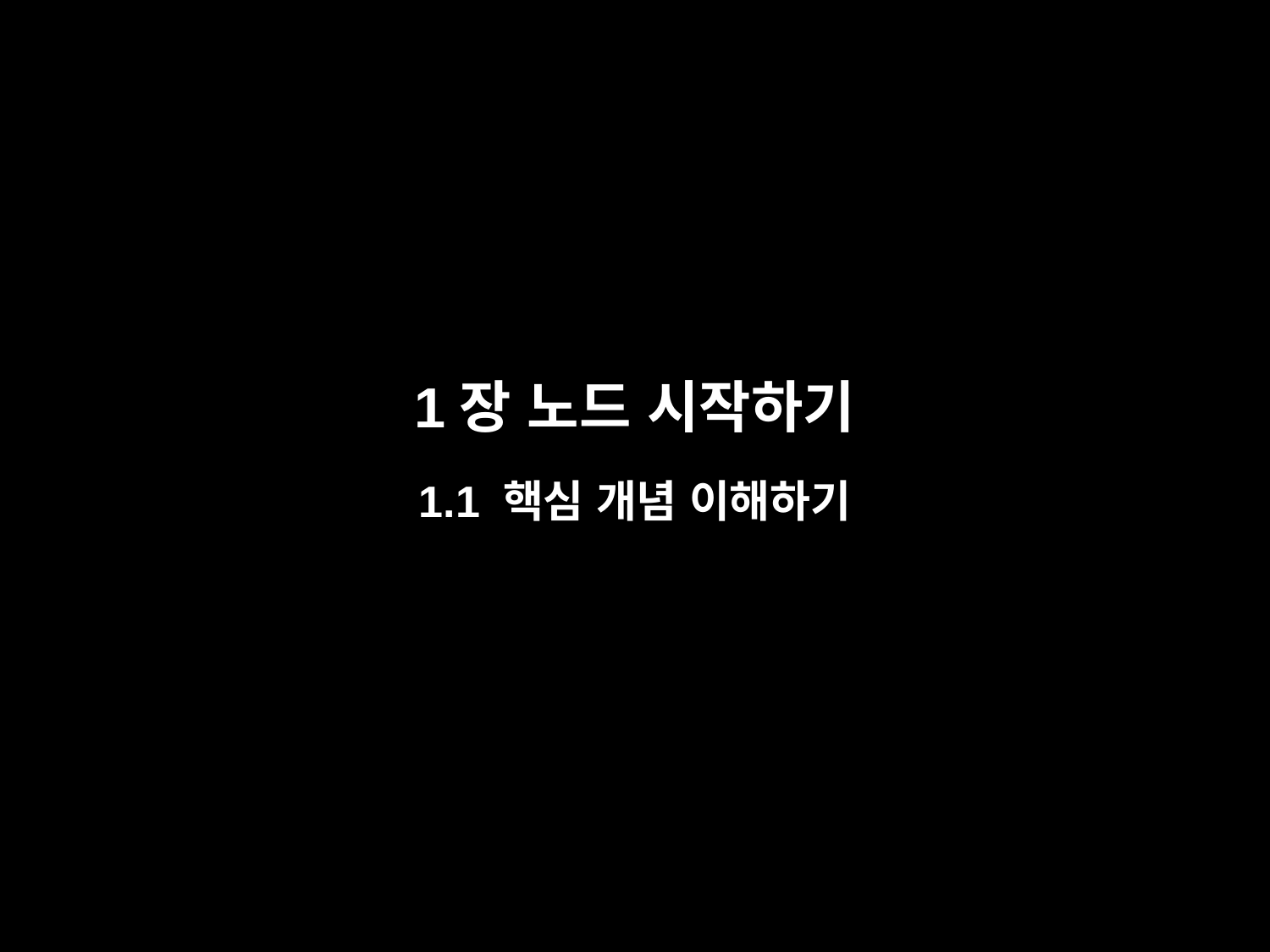

1장 노드 시작하기
1.1 핵심 개념 이해하기